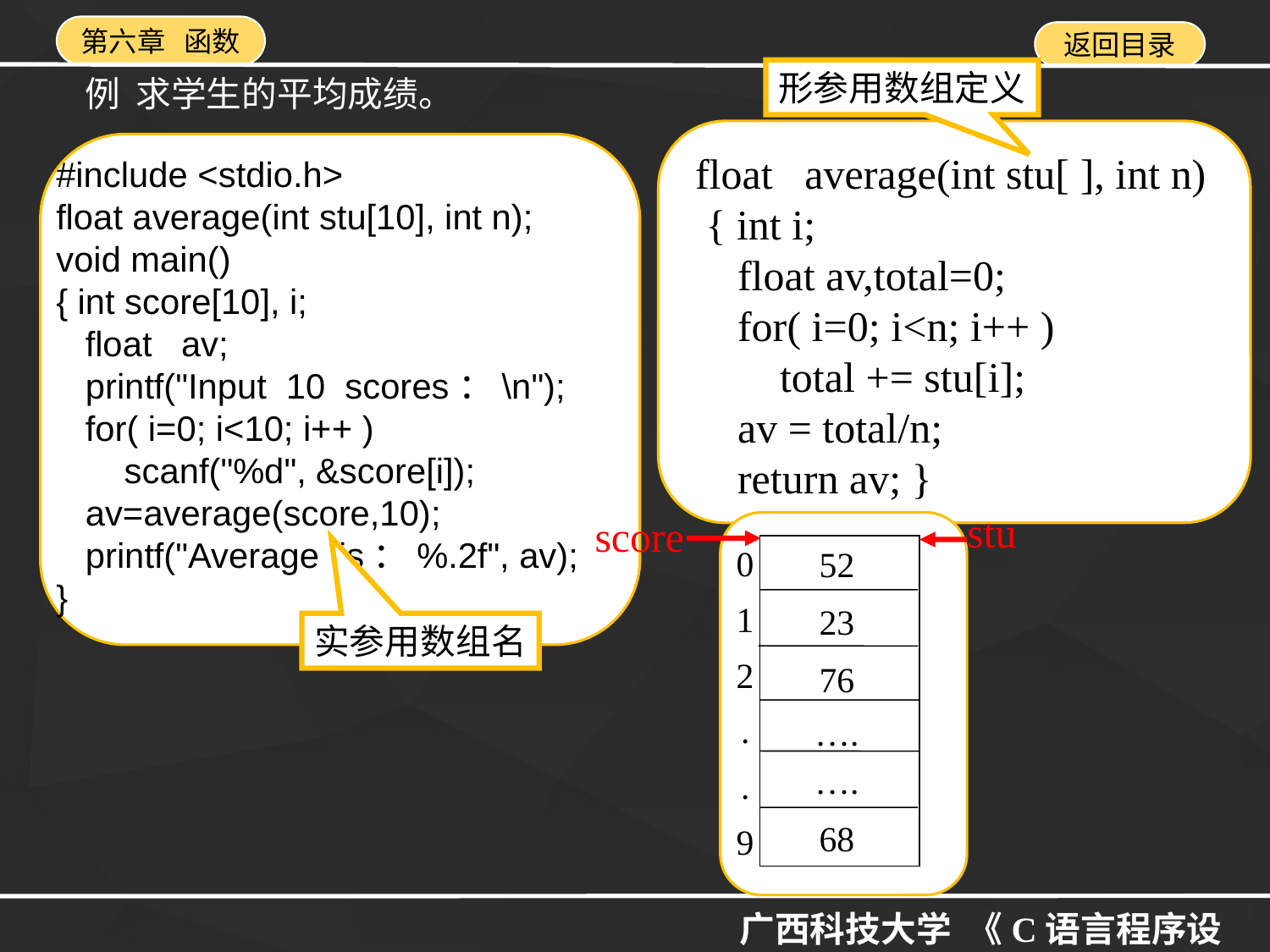

形参用数组定义
例  求学生的平均成绩。

float   average(int stu[ ], int n)
 { int i;
    float av,total=0;
    for( i=0; i<n; i++ )
        total += stu[i];
    av = total/n;
    return av; }

 #include <stdio.h>
 float average(int stu[10], int n);
 void main()
 { int score[10], i;
    float   av;
    printf("Input  10  scores：\n");
    for( i=0; i<10; i++ )
        scanf("%d", &score[i]);
    av=average(score,10);
    printf("Average  is：%.2f", av);
 }
stu

score
0
1
2
.
.
9
52
23
76
….
….
68

实参用数组名